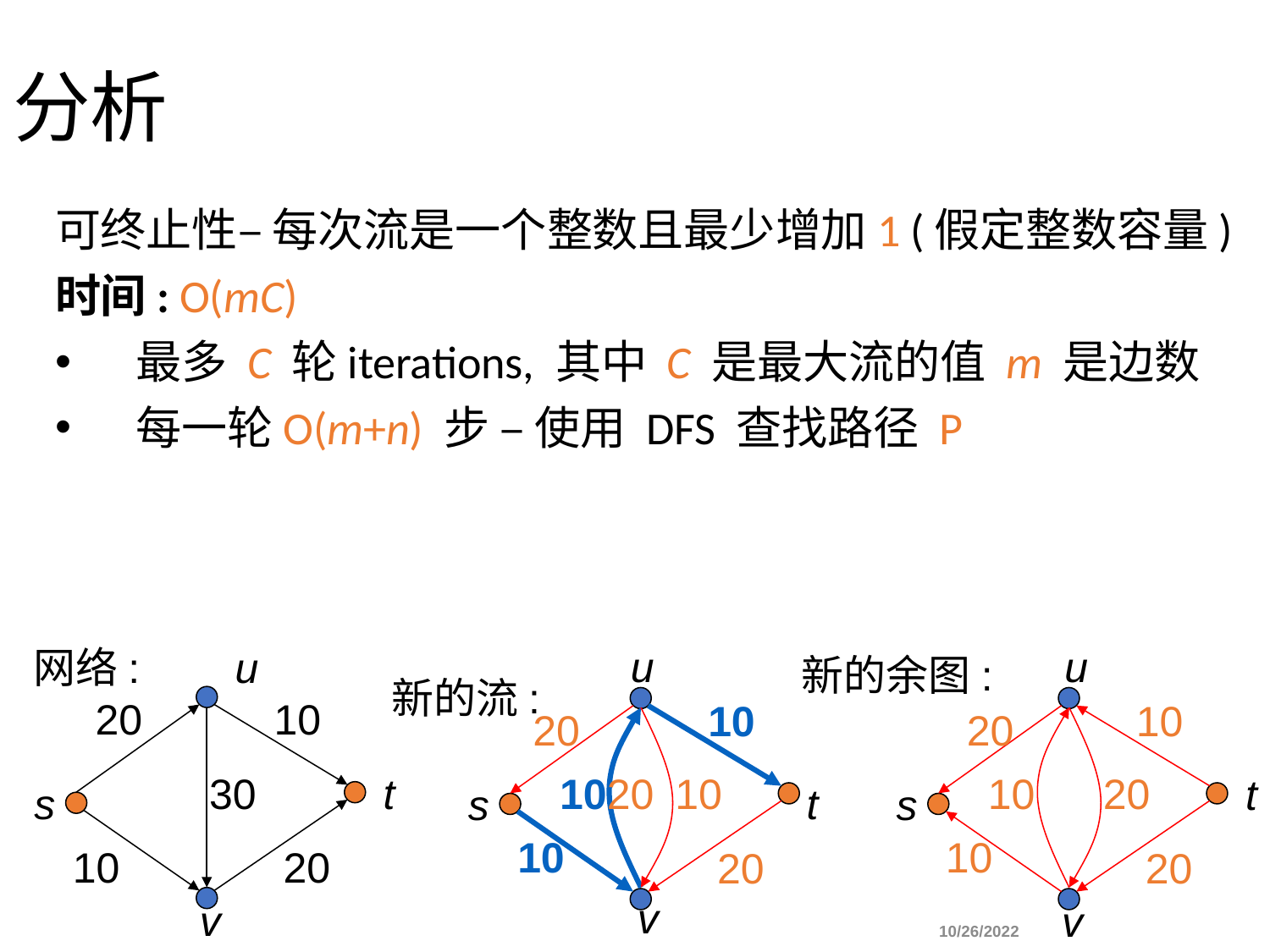

分析
可终止性– 每次流是一个整数且最少增加1 (假定整数容量)
时间: O(mC)
最多 C 轮iterations, 其中 C 是最大流的值 m 是边数
每一轮O(m+n) 步 – 使用 DFS 查找路径 P
u
u
u
网络:
新的余图:
新的流:
20

10

10

10
20
20

30
t
10
20
10
10
20
t
s
t
s
s

10
10
10
20
20
20
v
v

v

		 				            10/26/2022